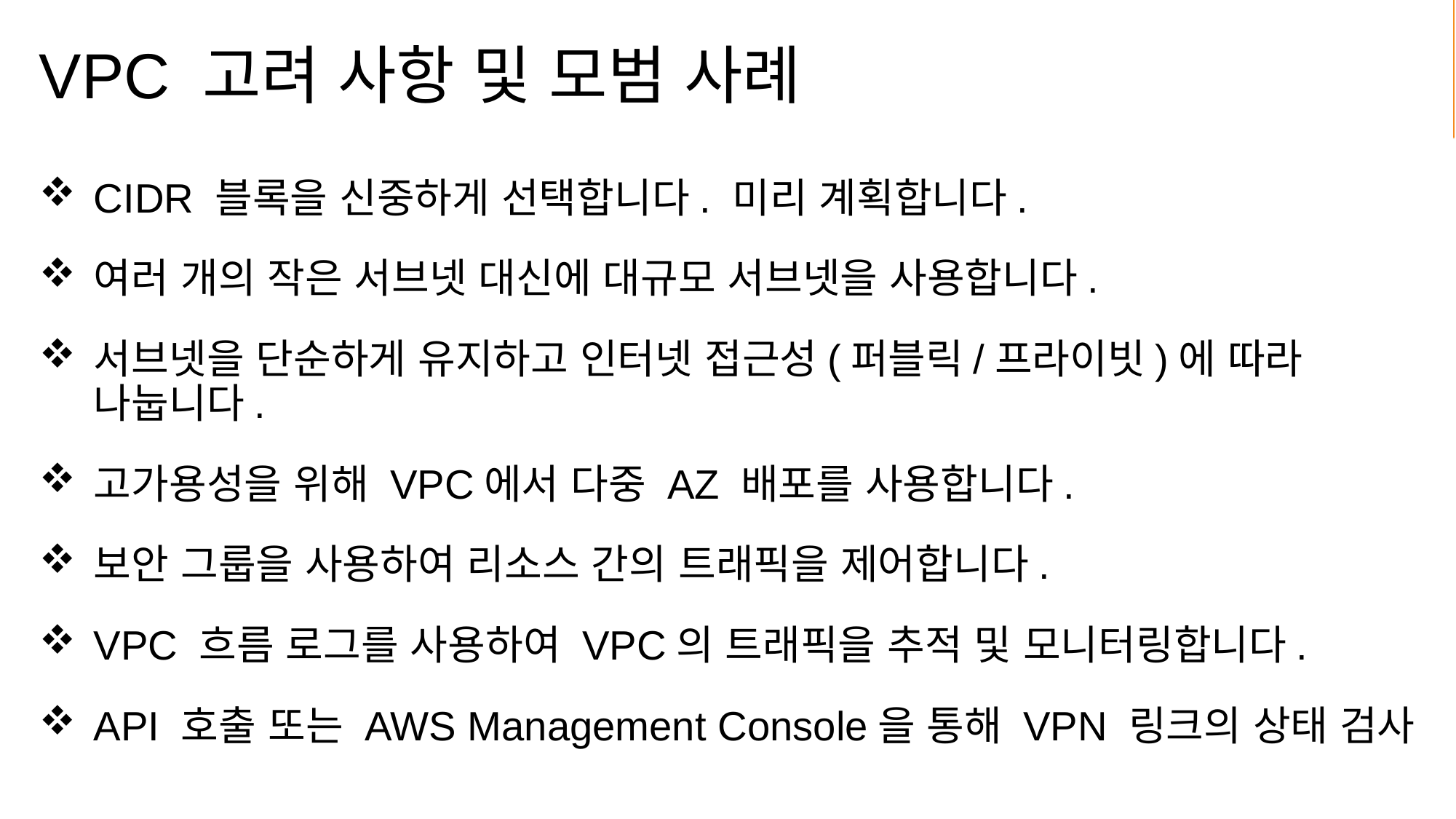

# VPC 고려 사항 및 모범 사례
CIDR 블록을 신중하게 선택합니다. 미리 계획합니다.
여러 개의 작은 서브넷 대신에 대규모 서브넷을 사용합니다.
서브넷을 단순하게 유지하고 인터넷 접근성(퍼블릭/프라이빗)에 따라 나눕니다.
고가용성을 위해 VPC에서 다중 AZ 배포를 사용합니다.
보안 그룹을 사용하여 리소스 간의 트래픽을 제어합니다.
VPC 흐름 로그를 사용하여 VPC의 트래픽을 추적 및 모니터링합니다.
API 호출 또는 AWS Management Console을 통해 VPN 링크의 상태 검사